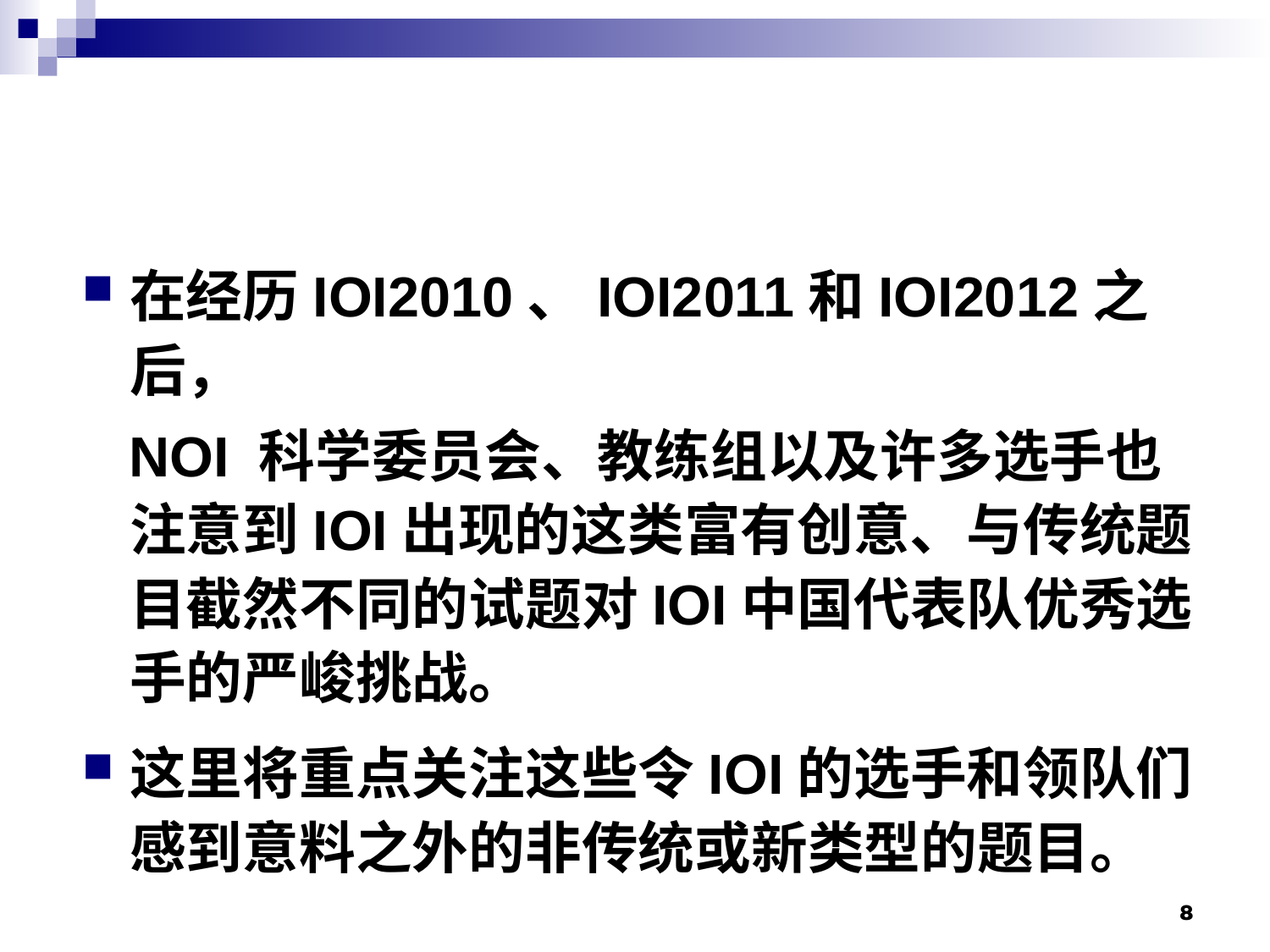

#
在经历IOI2010、IOI2011和IOI2012之后，
   NOI 科学委员会、教练组以及许多选手也注意到IOI出现的这类富有创意、与传统题目截然不同的试题对IOI中国代表队优秀选手的严峻挑战。
这里将重点关注这些令IOI的选手和领队们感到意料之外的非传统或新类型的题目。
8